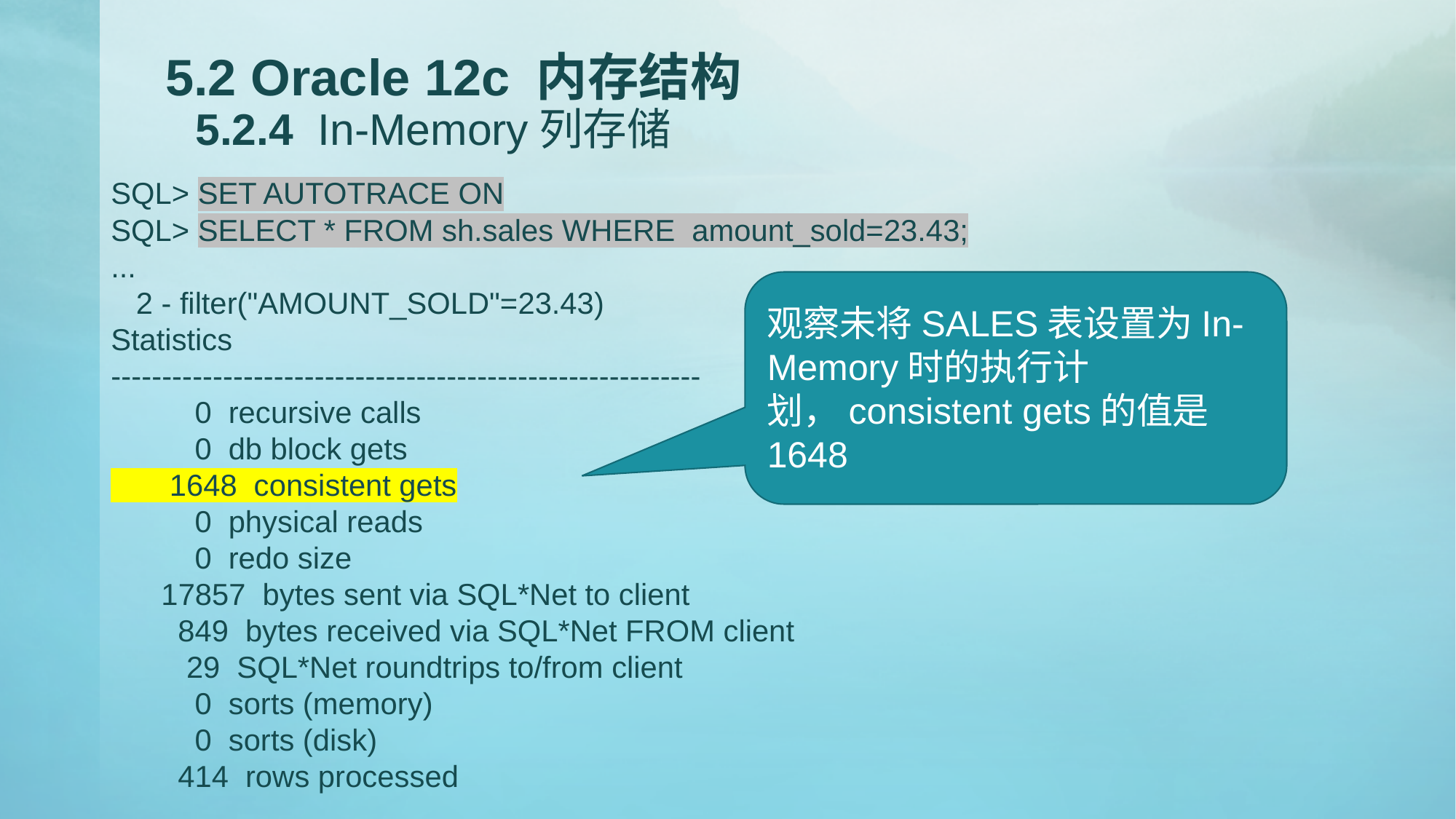

# 5.2 Oracle 12c 内存结构 5.2.4  In-Memory列存储
SQL> SET AUTOTRACE ON
SQL> SELECT * FROM sh.sales WHERE  amount_sold=23.43;
...
   2 - filter("AMOUNT_SOLD"=23.43)
Statistics
----------------------------------------------------------
          0  recursive calls
          0  db block gets
       1648  consistent gets
          0  physical reads
          0  redo size
      17857  bytes sent via SQL*Net to client
        849  bytes received via SQL*Net FROM client
         29  SQL*Net roundtrips to/from client
          0  sorts (memory)
          0  sorts (disk)
        414  rows processed
观察未将SALES表设置为In-Memory时的执行计划，consistent gets的值是1648